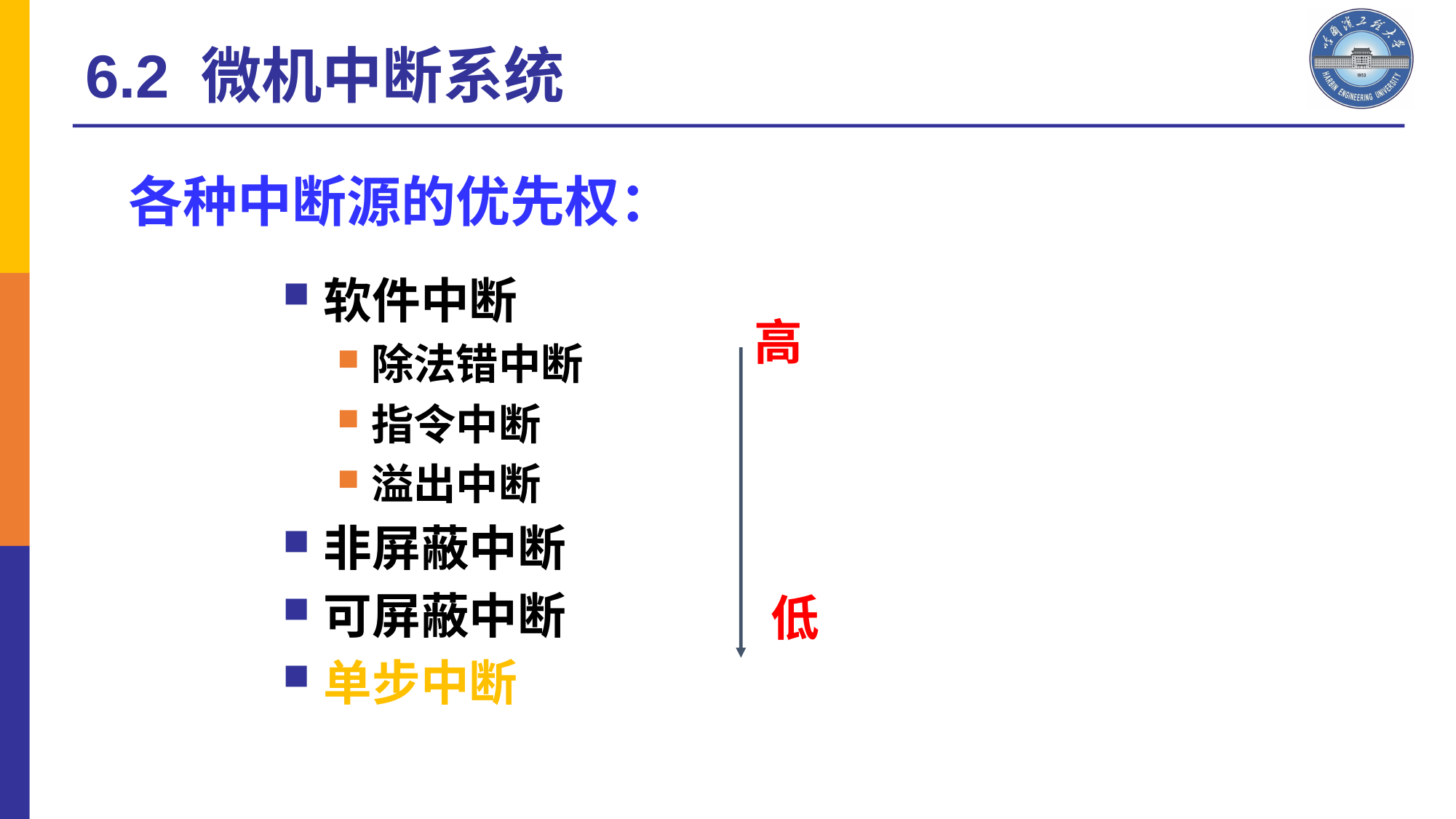

6.2 微机中断系统
各种中断源的优先权：
软件中断
除法错中断
指令中断
溢出中断
非屏蔽中断
可屏蔽中断
单步中断

高

低